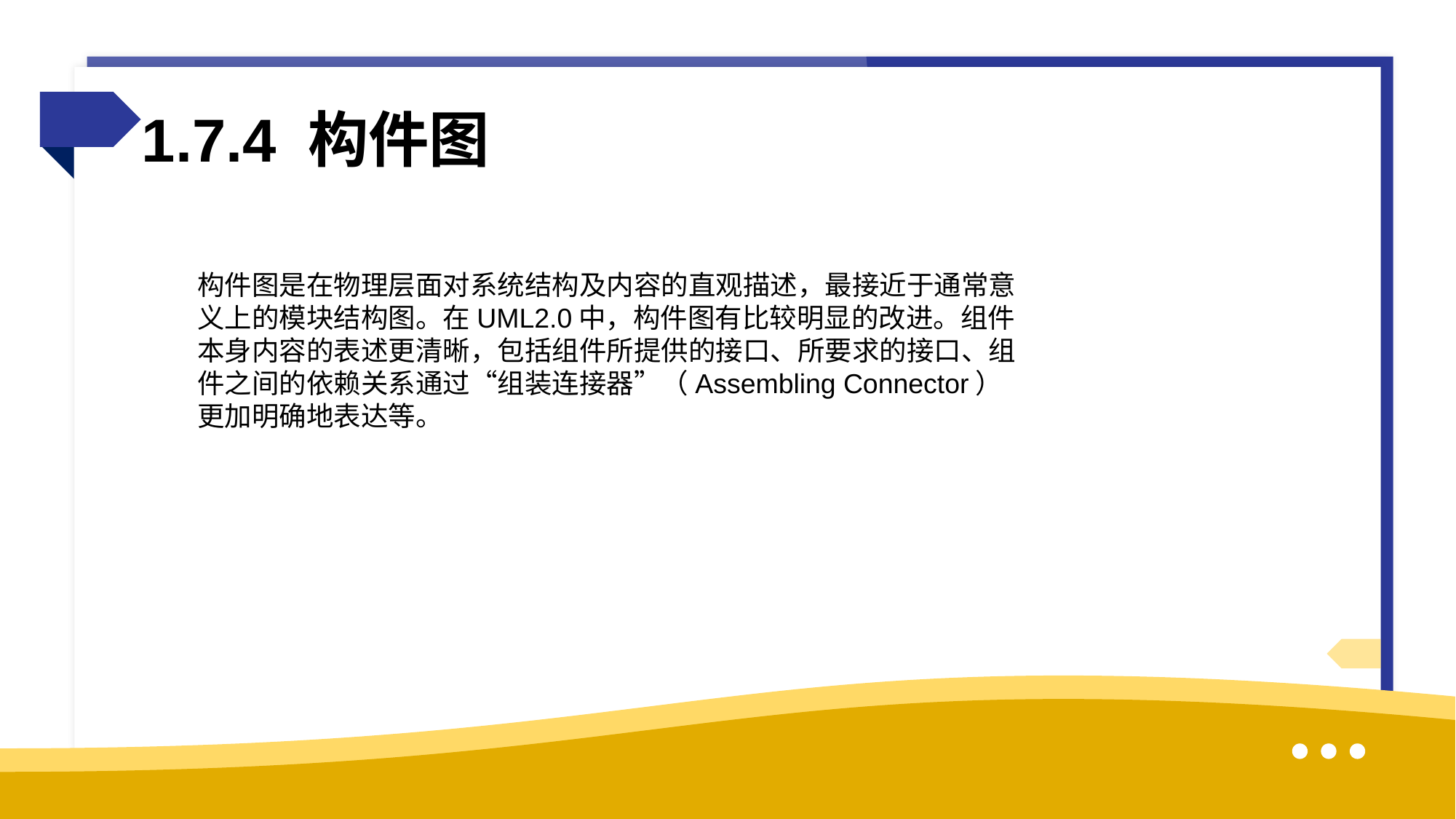

1.7.4 构件图
构件图是在物理层面对系统结构及内容的直观描述，最接近于通常意义上的模块结构图。在UML2.0中，构件图有比较明显的改进。组件本身内容的表述更清晰，包括组件所提供的接口、所要求的接口、组件之间的依赖关系通过“组装连接器”（Assembling Connector）更加明确地表达等。